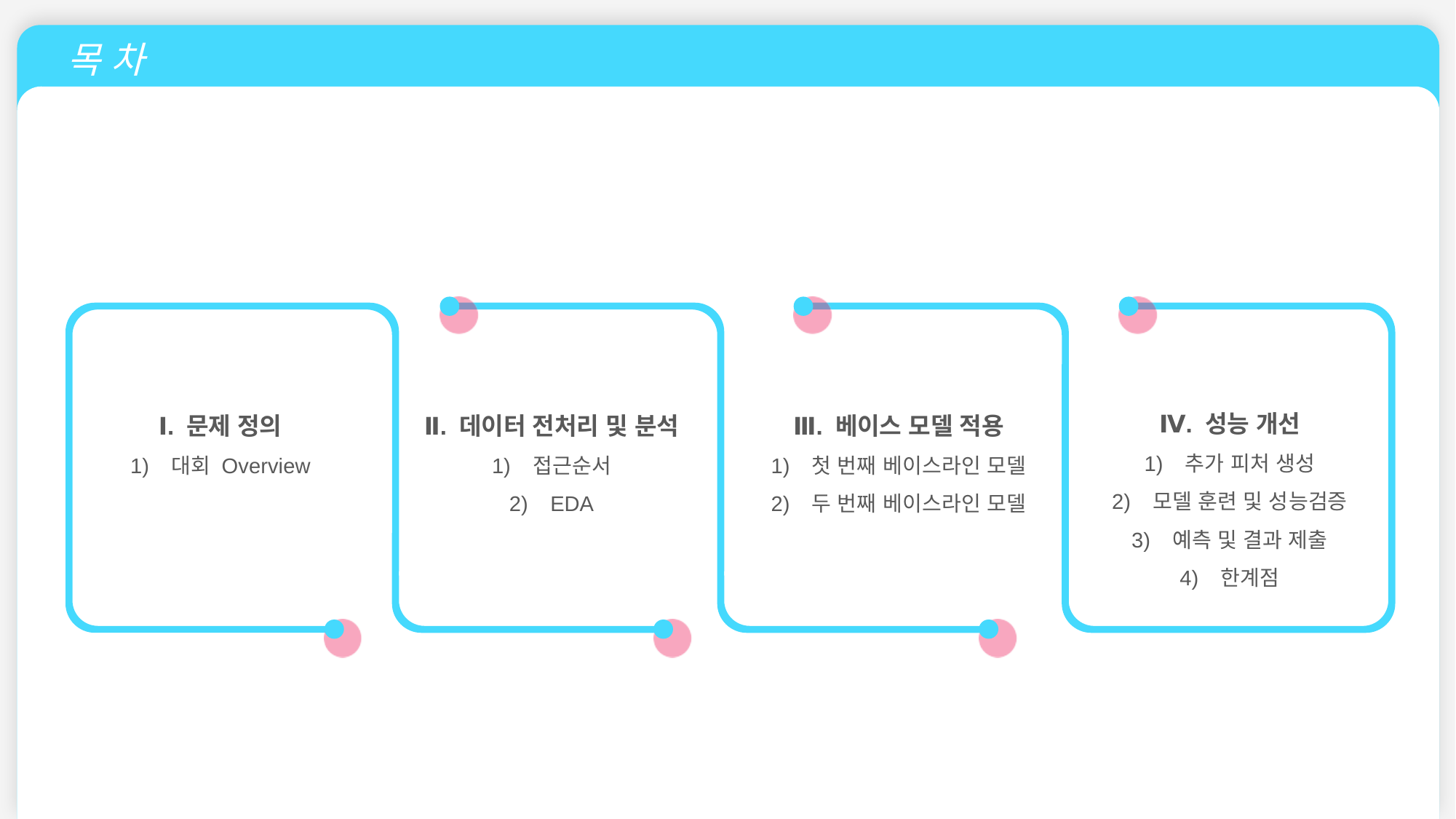

목 차

Ⅳ. 성능 개선
추가 피처 생성
모델 훈련 및 성능검증
예측 및 결과 제출
한계점
Ⅰ. 문제 정의
대회 Overview
Ⅱ. 데이터 전처리 및 분석
접근순서
EDA
Ⅲ. 베이스 모델 적용
첫 번째 베이스라인 모델
두 번째 베이스라인 모델